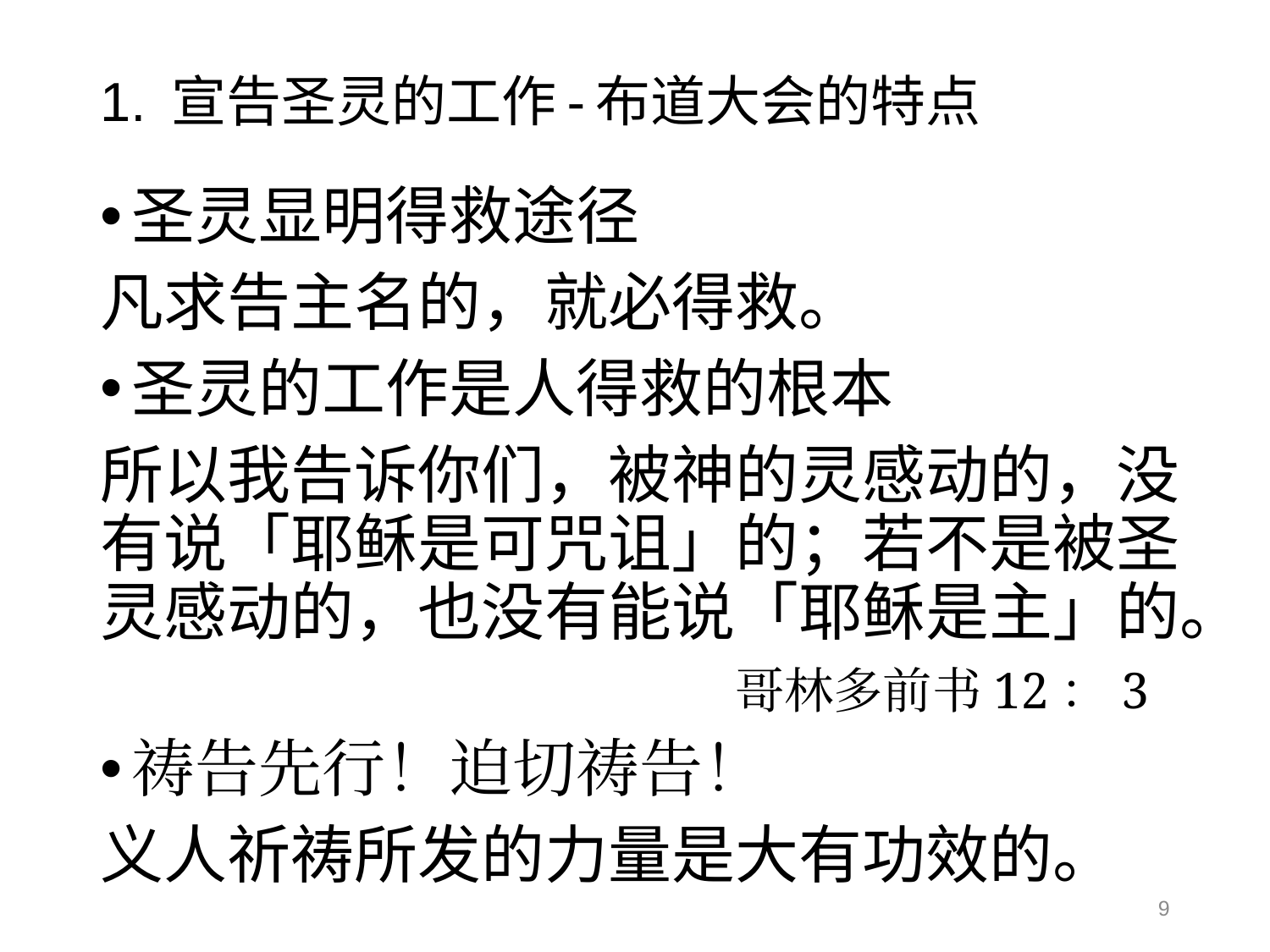

# 1. 宣告圣灵的工作-布道大会的特点
圣灵显明得救途径
凡求告主名的，就必得救。
圣灵的工作是人得救的根本
所以我告诉你们，被神的灵感动的，没有说「耶稣是可咒诅」的；若不是被圣灵感动的，也没有能说「耶稣是主」的。
	    				哥林多前书12：3
祷告先行！迫切祷告！
义人祈祷所发的力量是大有功效的。
9